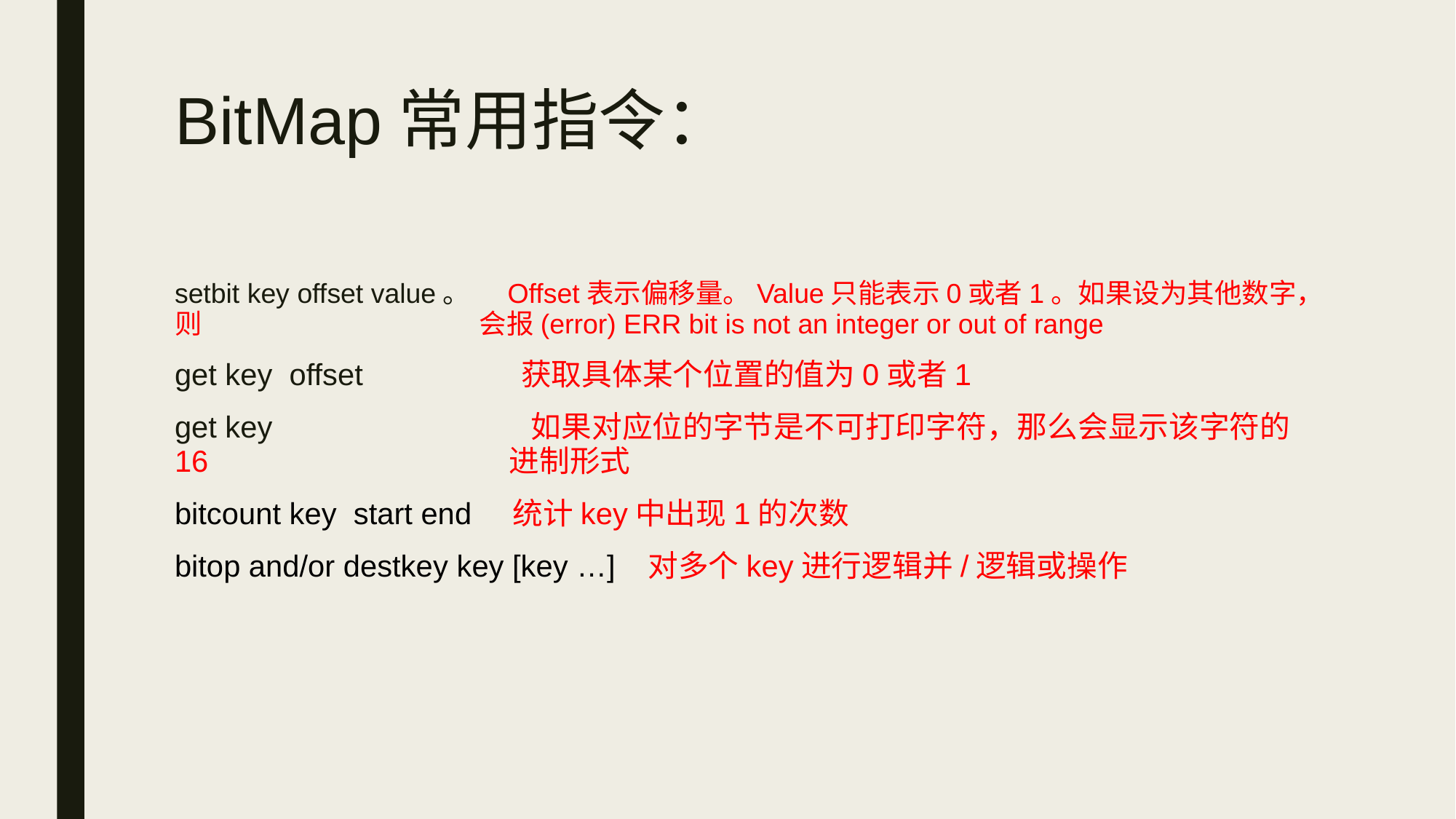

# BitMap常用指令：
setbit key offset value。     Offset表示偏移量。Value只能表示0或者1。如果设为其他数字，则           		              会报(error) ERR bit is not an integer or out of range
get key  offset                  获取具体某个位置的值为0或者1
get key                              如果对应位的字节是不可打印字符，那么会显示该字符的16 		             进制形式
bitcount key  start end    统计key中出现1的次数
bitop and/or destkey key [key …]   对多个key进行逻辑并/逻辑或操作